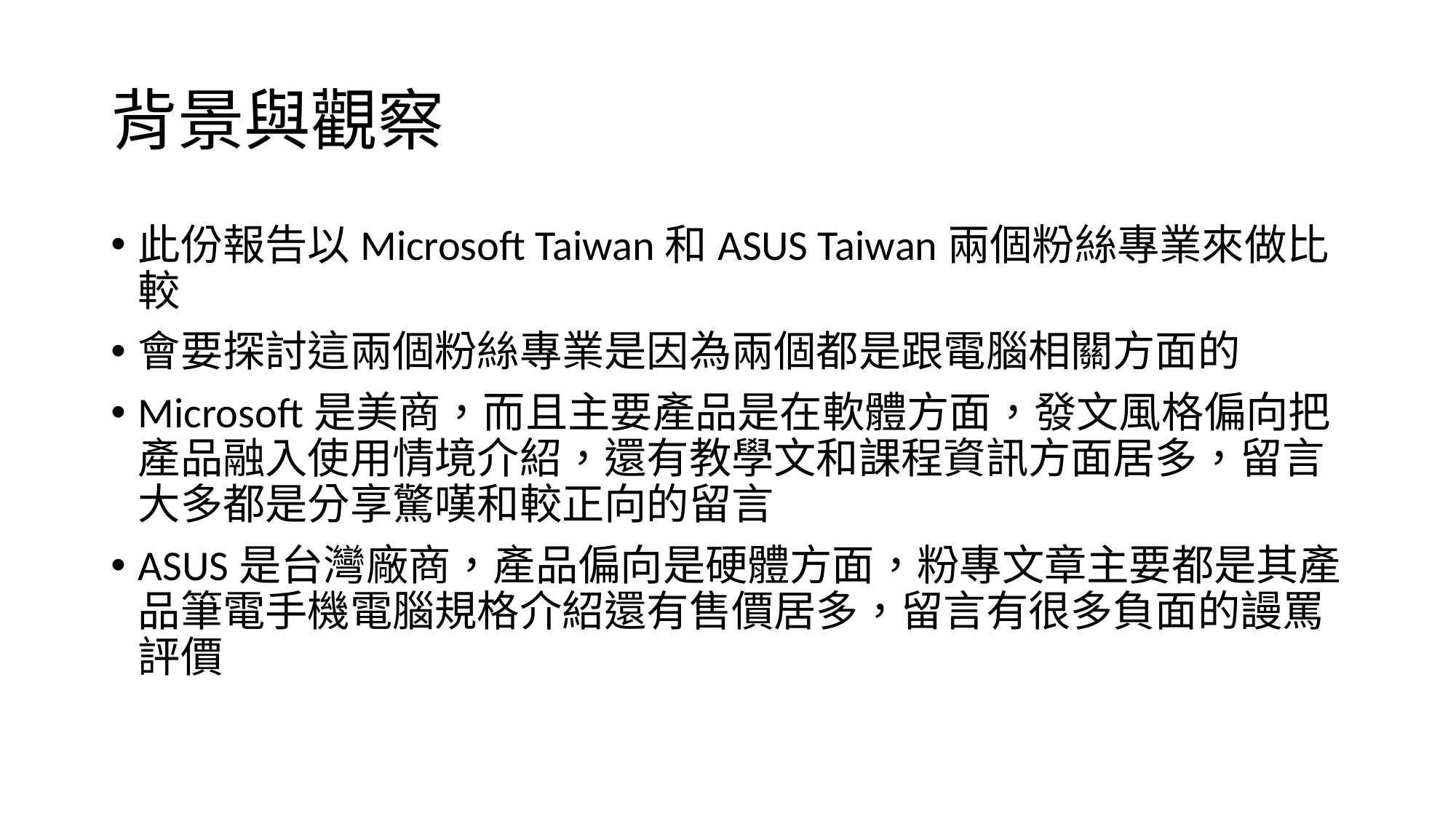

# 背景與觀察
此份報告以Microsoft Taiwan和ASUS Taiwan兩個粉絲專業來做比較
會要探討這兩個粉絲專業是因為兩個都是跟電腦相關方面的
Microsoft是美商，而且主要產品是在軟體方面，發文風格偏向把產品融入使用情境介紹，還有教學文和課程資訊方面居多，留言大多都是分享驚嘆和較正向的留言
ASUS是台灣廠商，產品偏向是硬體方面，粉專文章主要都是其產品筆電手機電腦規格介紹還有售價居多，留言有很多負面的謾罵評價